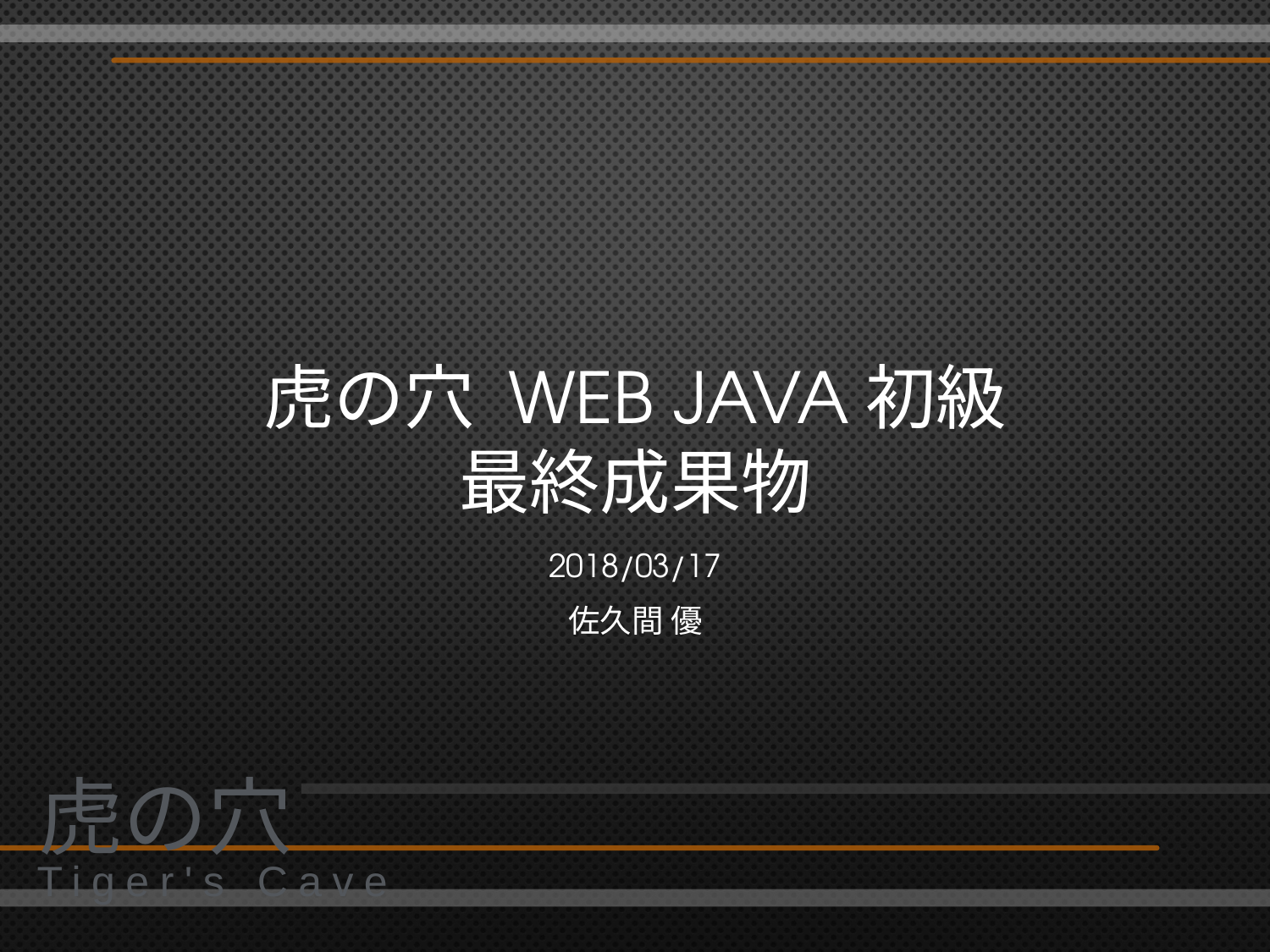

# 虎の穴 Web Java初級 最終成果物
2018/03/17
佐久間 優
虎の穴
Tiger's Cave